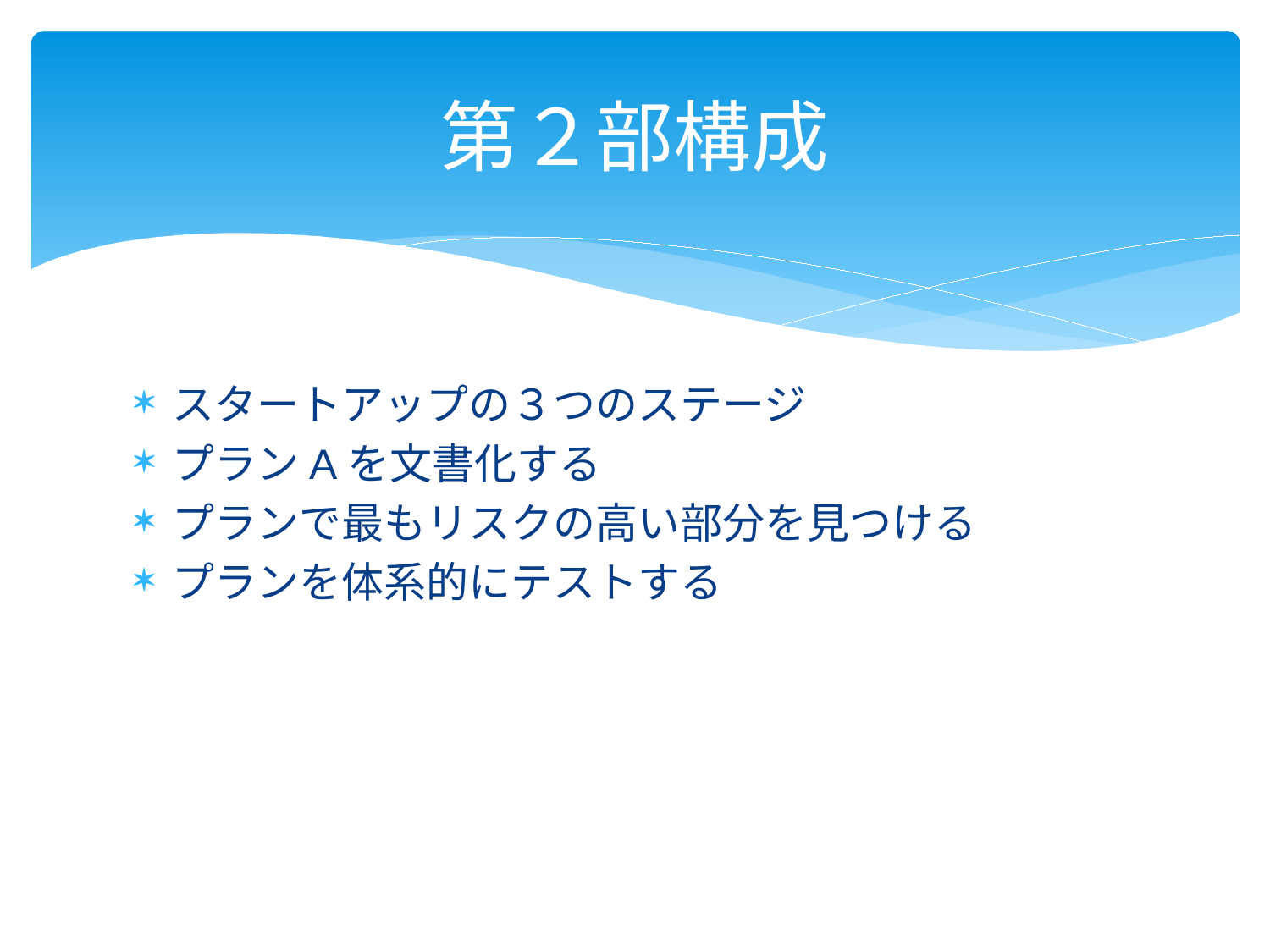

# 第２部構成
スタートアップの３つのステージ
プランAを文書化する
プランで最もリスクの高い部分を見つける
プランを体系的にテストする